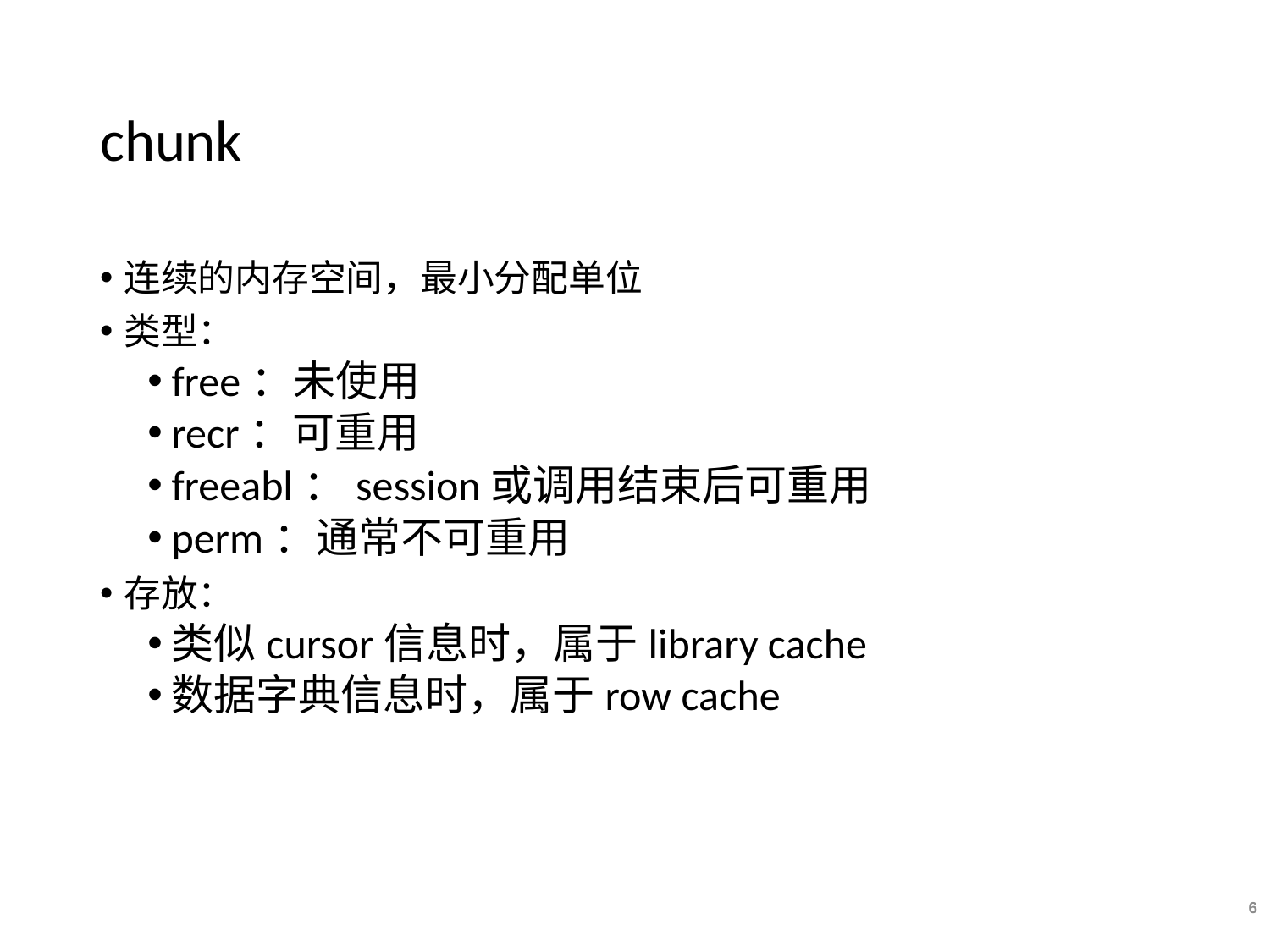

# chunk
连续的内存空间，最小分配单位
类型：
free：未使用
recr：可重用
freeabl：session或调用结束后可重用
perm：通常不可重用
存放：
类似cursor信息时，属于library cache
数据字典信息时，属于row cache

6